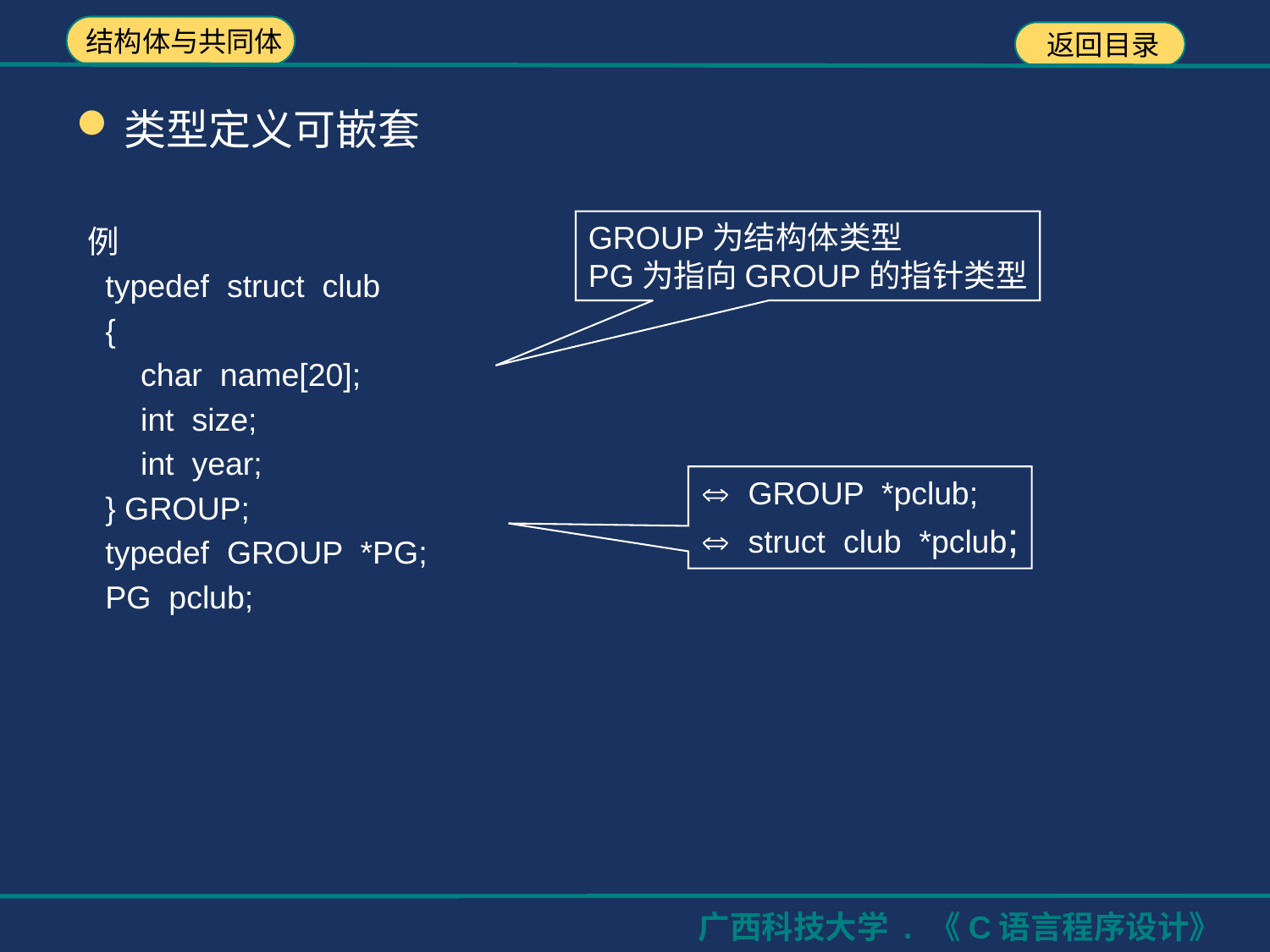

类型定义可嵌套
GROUP为结构体类型
PG为指向GROUP的指针类型
例
  typedef  struct  club
  {
      char  name[20];
      int  size;
      int  year;
  } GROUP;
  typedef  GROUP  *PG;
  PG  pclub;
⇔  GROUP  *pclub;
⇔  struct  club  *pclub;